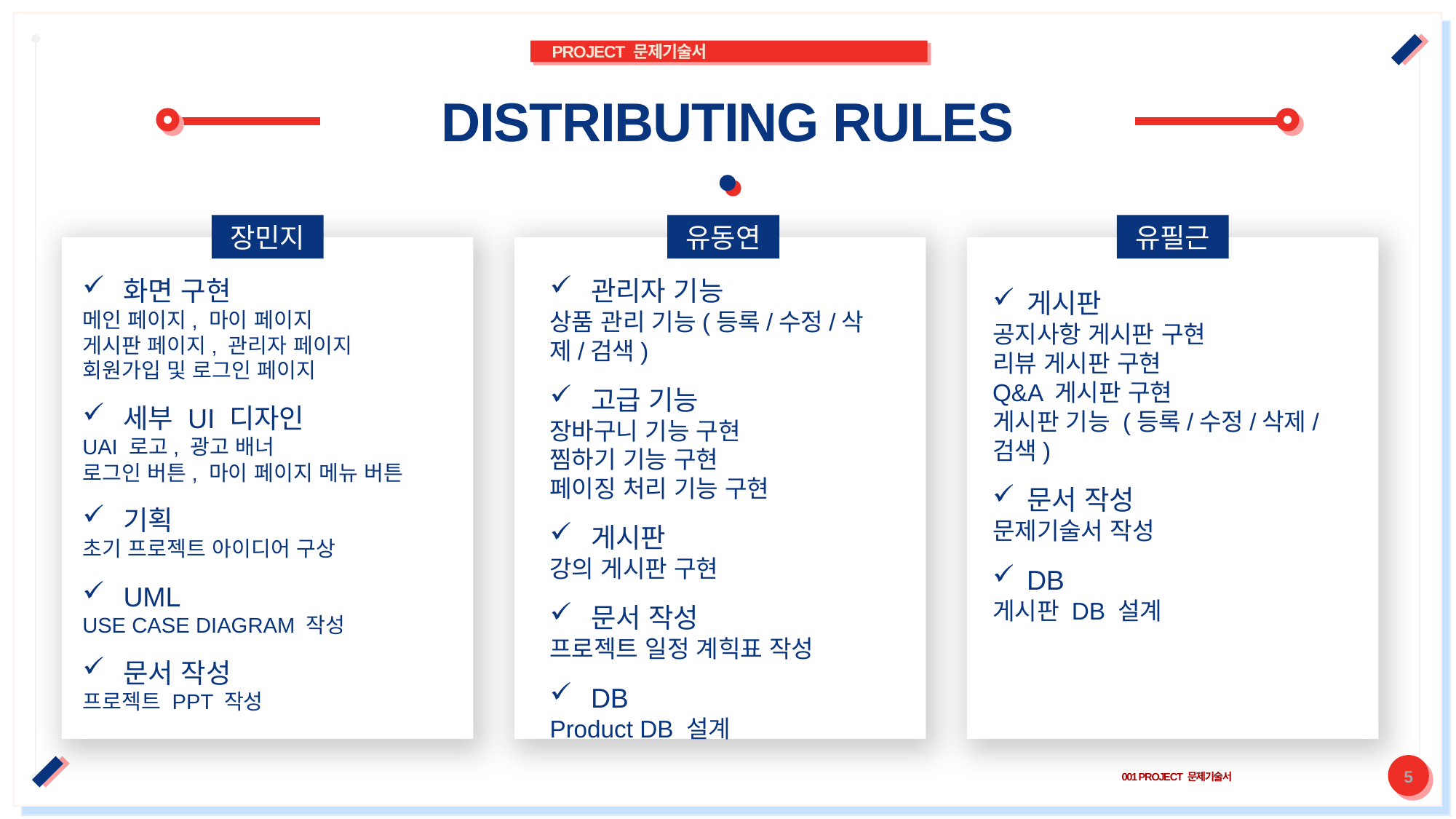

PROJECT 문제기술서
# DISTRIBUTING RULES

장민지

화면 구현
메인 페이지, 마이 페이지
게시판 페이지, 관리자 페이지
회원가입 및 로그인 페이지

세부 UI 디자인
UAI 로고, 광고 배너
로그인 버튼, 마이 페이지 메뉴 버튼

기획
초기 프로젝트 아이디어 구상

UML
USE CASE DIAGRAM 작성

문서 작성
프로젝트 PPT 작성
유동연
유필근

관리자 기능
상품 관리 기능(등록/수정/삭제/검색)

고급 기능
장바구니 기능 구현
찜하기 기능 구현
페이징 처리 기능 구현

게시판
강의 게시판 구현

문서 작성
프로젝트 일정 계힉표 작성

DB
Product DB 설계

게시판
공지사항 게시판 구현
리뷰 게시판 구현
Q&A 게시판 구현
게시판 기능 (등록/수정/삭제/검색)

문서 작성
문제기술서 작성

DB
게시판 DB 설계

001 PROJECT 문제기술서
5